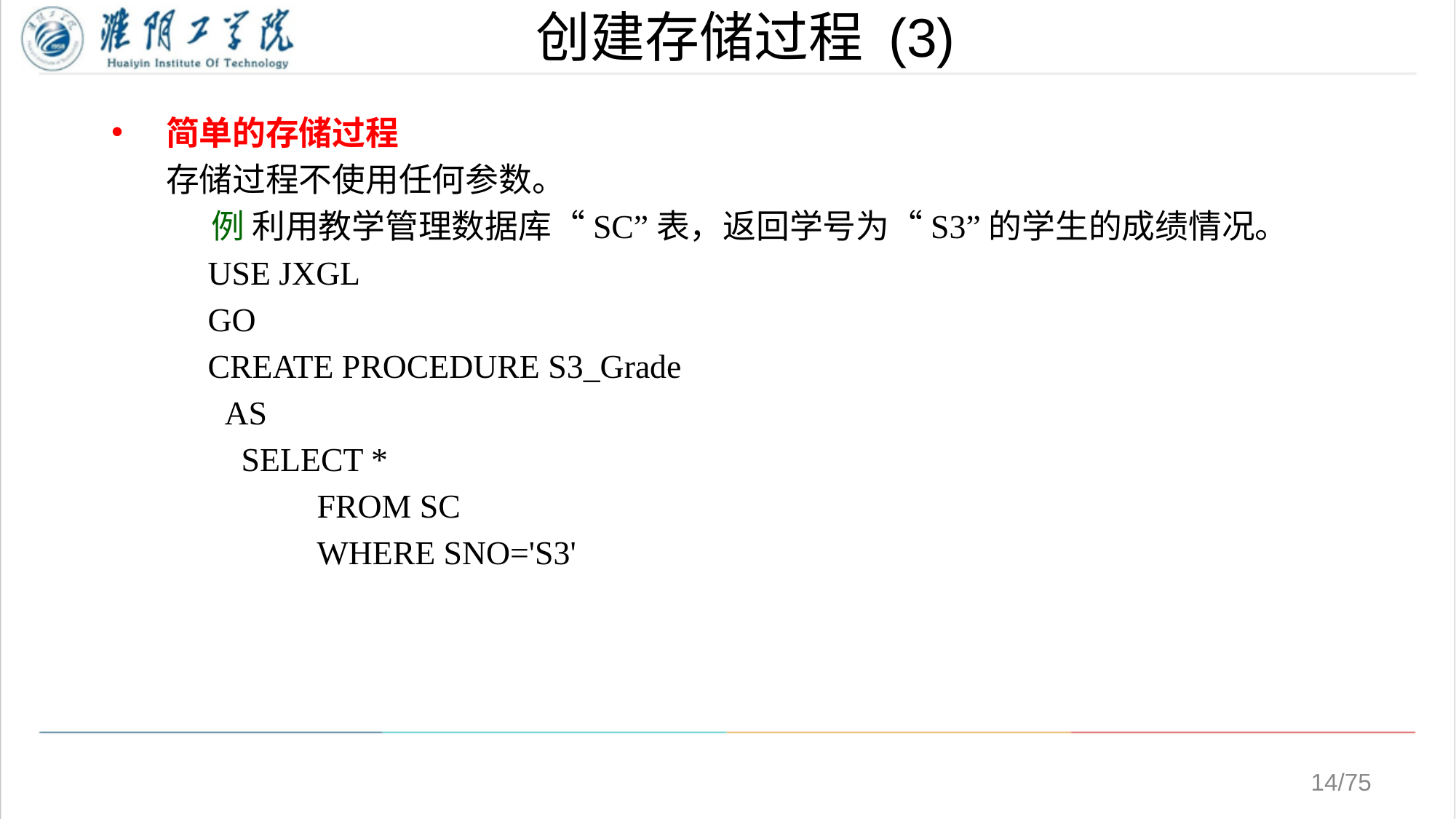

# 创建存储过程 (3)
简单的存储过程
存储过程不使用任何参数。
     例 利用教学管理数据库“SC”表，返回学号为“S3”的学生的成绩情况。
     USE JXGL
     GO
     CREATE PROCEDURE S3_Grade
       AS
         SELECT *
	     FROM SC
	     WHERE SNO='S3'

14/75